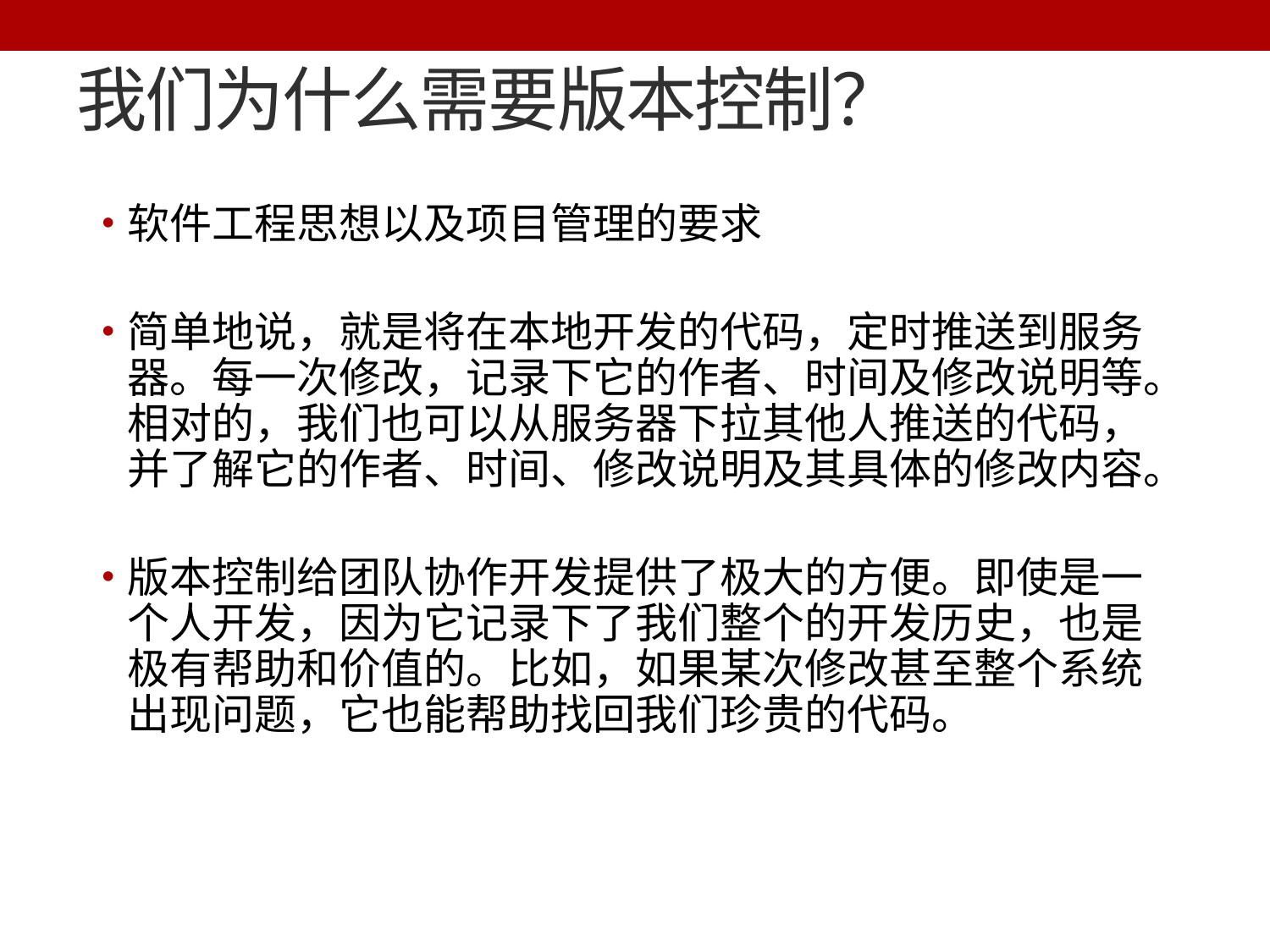

# 我们为什么需要版本控制？
软件工程思想以及项目管理的要求

简单地说，就是将在本地开发的代码，定时推送到服务器。每一次修改，记录下它的作者、时间及修改说明等。相对的，我们也可以从服务器下拉其他人推送的代码，并了解它的作者、时间、修改说明及其具体的修改内容。

版本控制给团队协作开发提供了极大的方便。即使是一个人开发，因为它记录下了我们整个的开发历史，也是极有帮助和价值的。比如，如果某次修改甚至整个系统出现问题，它也能帮助找回我们珍贵的代码。